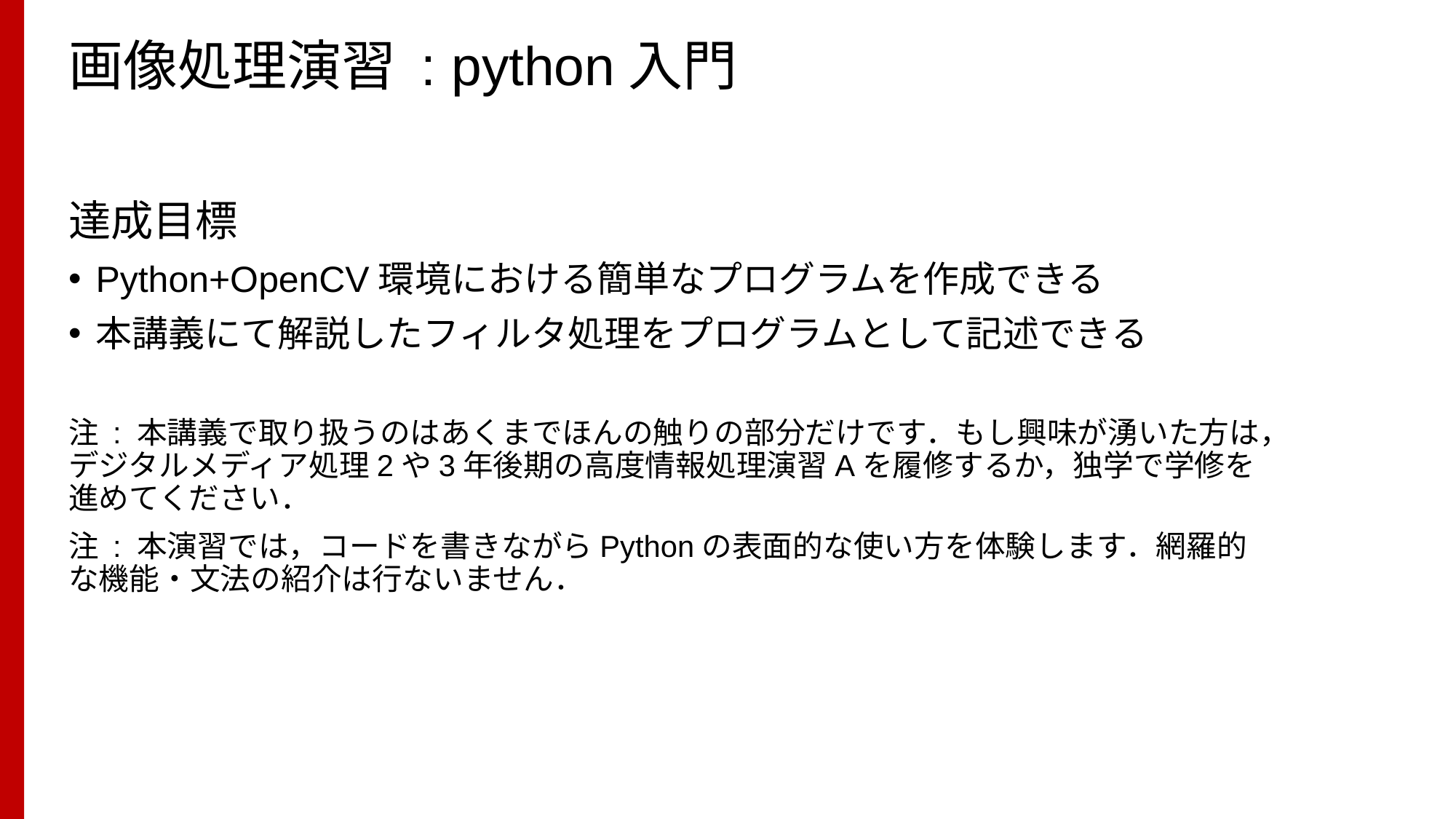

# 画像処理演習 : python入門
達成目標
Python+OpenCV環境における簡単なプログラムを作成できる
本講義にて解説したフィルタ処理をプログラムとして記述できる

注 : 本講義で取り扱うのはあくまでほんの触りの部分だけです．もし興味が湧いた方は，デジタルメディア処理2や3年後期の高度情報処理演習Aを履修するか，独学で学修を進めてください．
注 : 本演習では，コードを書きながらPythonの表面的な使い方を体験します．網羅的な機能・文法の紹介は行ないません．